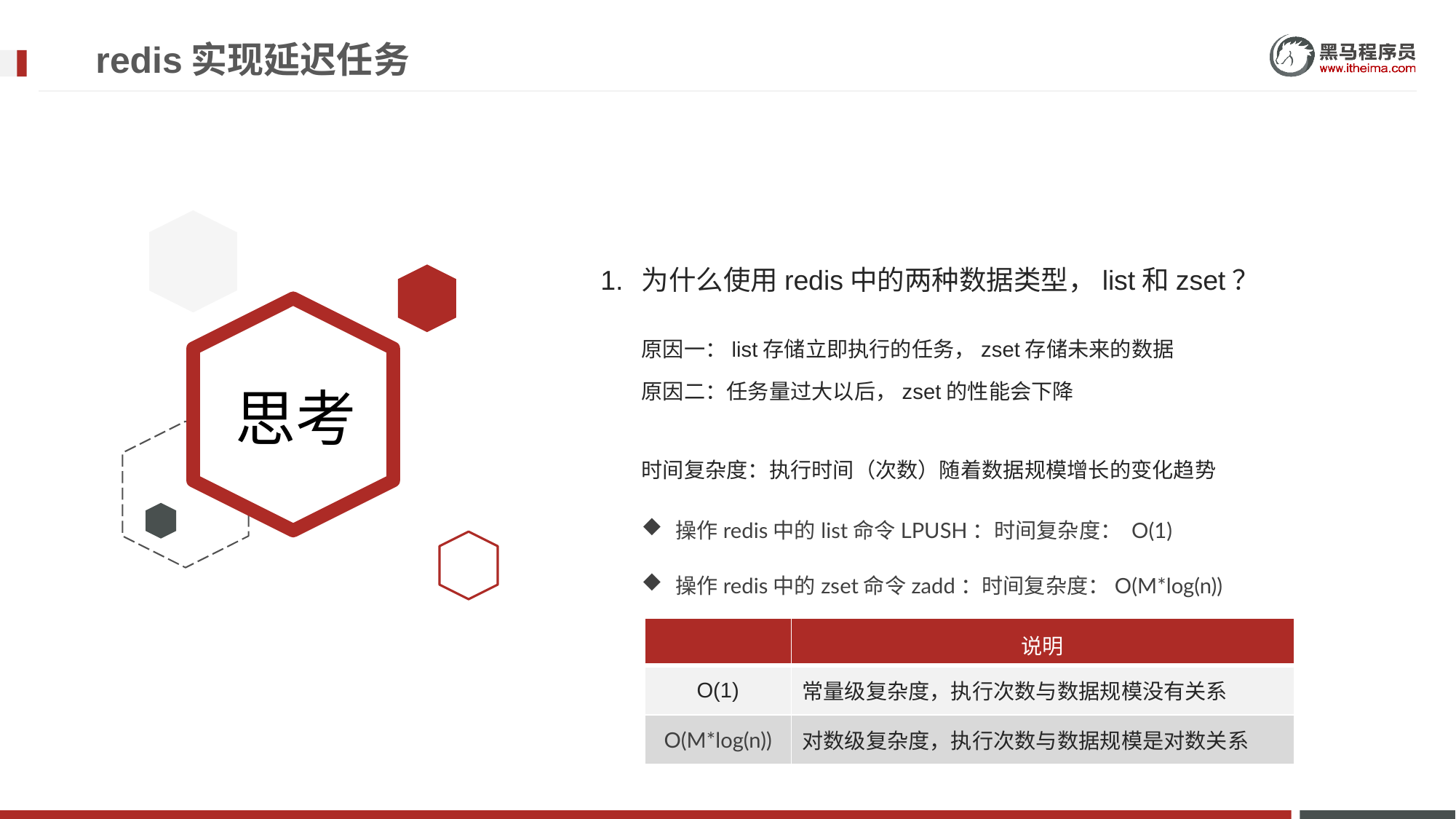

# redis实现延迟任务
为什么使用redis中的两种数据类型，list和zset？
原因一：list存储立即执行的任务，zset存储未来的数据
原因二：任务量过大以后，zset的性能会下降
时间复杂度：执行时间（次数）随着数据规模增长的变化趋势
操作redis中的list命令LPUSH：时间复杂度： O(1)
操作redis中的zset命令zadd：时间复杂度：O(M*log(n))
|  | 说明 |
| --- | --- |
| O(1) | 常量级复杂度，执行次数与数据规模没有关系 |
| O(M\*log(n)) | 对数级复杂度，执行次数与数据规模是对数关系 |